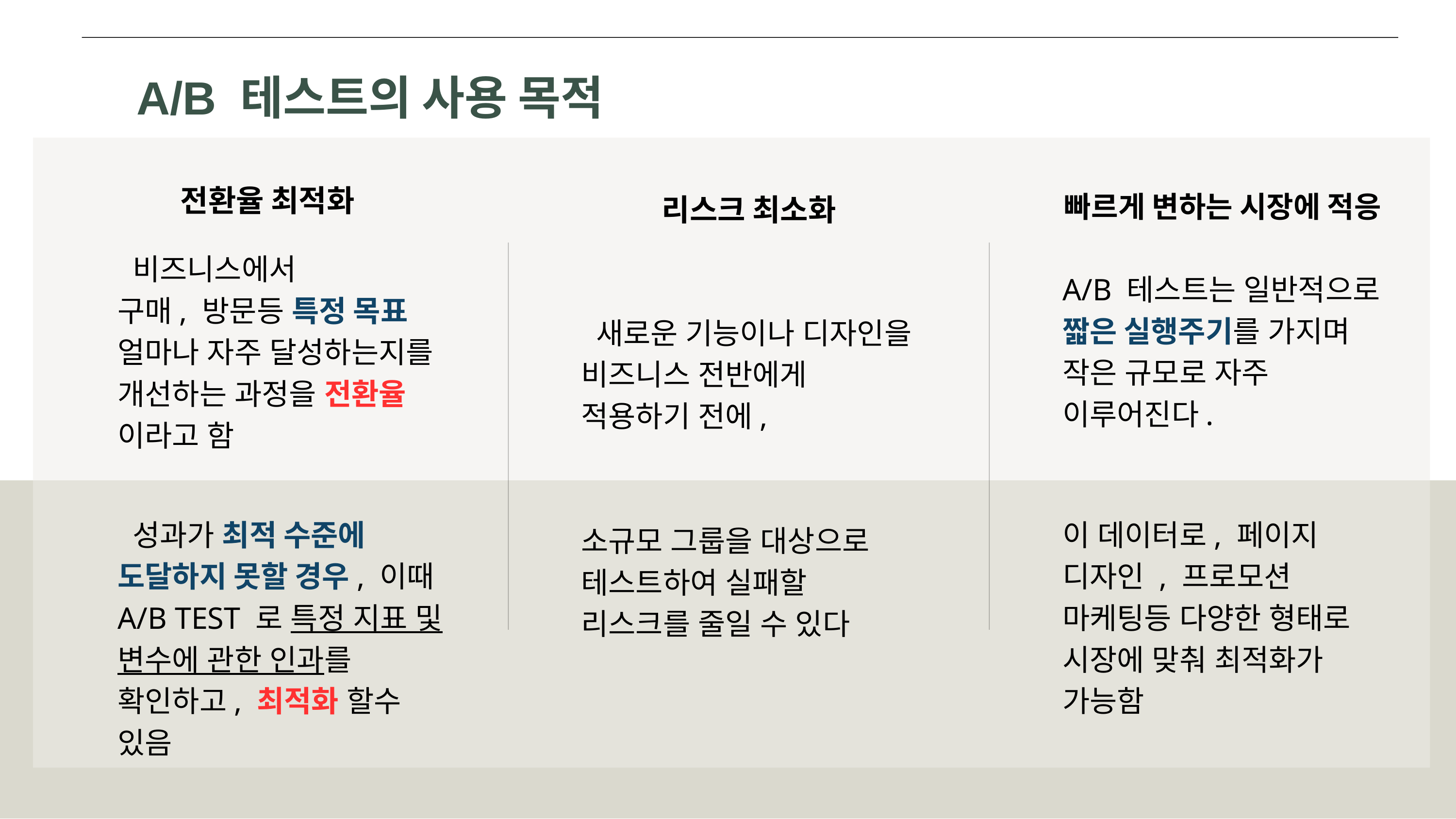

A/B 테스트의 사용 목적

전환율 최적화
빠르게 변하는 시장에 적응

리스크 최소화

 비즈니스에서
구매, 방문등 특정 목표 얼마나 자주 달성하는지를 개선하는 과정을 전환율 이라고 함
A/B 테스트는 일반적으로 짧은 실행주기를 가지며 작은 규모로 자주 이루어진다.
 새로운 기능이나 디자인을 비즈니스 전반에게 적용하기 전에,

소규모 그룹을 대상으로 테스트하여 실패할 리스크를 줄일 수 있다

 성과가 최적 수준에 도달하지 못할 경우, 이때 A/B TEST 로 특정 지표 및 변수에 관한 인과를 확인하고, 최적화 할수 있음

이 데이터로, 페이지 디자인 , 프로모션 마케팅등 다양한 형태로 시장에 맞춰 최적화가 가능함